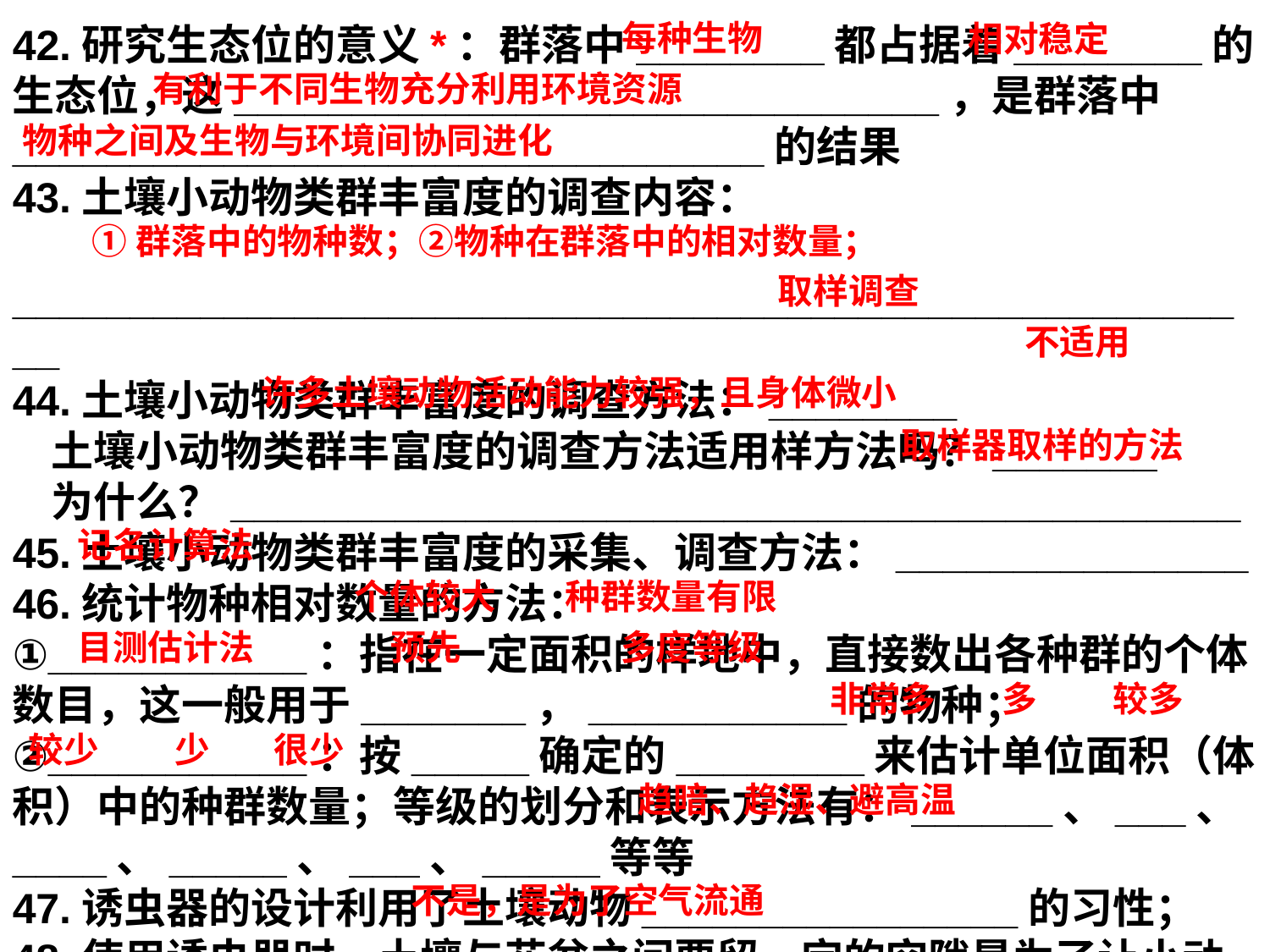

每种生物
相对稳定
42.研究生态位的意义*：群落中________都占据着________的生态位，这______________________________，是群落中________________________________的结果
43.土壤小动物类群丰富度的调查内容：
   ______________________________________________________
44.土壤小动物类群丰富度的调查方法：________
   土壤小动物类群丰富度的调查方法适用样方法吗？_______
   为什么？___________________________________________
45.土壤小动物类群丰富度的采集、调查方法：_______________
46.统计物种相对数量的方法：
①___________：指在一定面积的样地中，直接数出各种群的个体数目，这一般用于_______，___________的物种；
②___________：按_____确定的________来估计单位面积（体积）中的种群数量；等级的划分和表示方法有：______、___、____、_____、___、_____等等
47.诱虫器的设计利用了土壤动物________________的习性；
48.使用诱虫器时，土壤与花盆之间要留一定的空隙是为了让小动物更好的爬下去吗？______________________________
有利于不同生物充分利用环境资源
物种之间及生物与环境间协同进化
①群落中的物种数；②物种在群落中的相对数量；
取样调查
不适用
许多土壤动物活动能力较强，且身体微小
取样器取样的方法
记名计算法
个体较大
种群数量有限
目测估计法
预先
多度等级
非常多
多
较多
较少
少
很少
趋暗、趋湿、避高温
不是，是为了空气流通